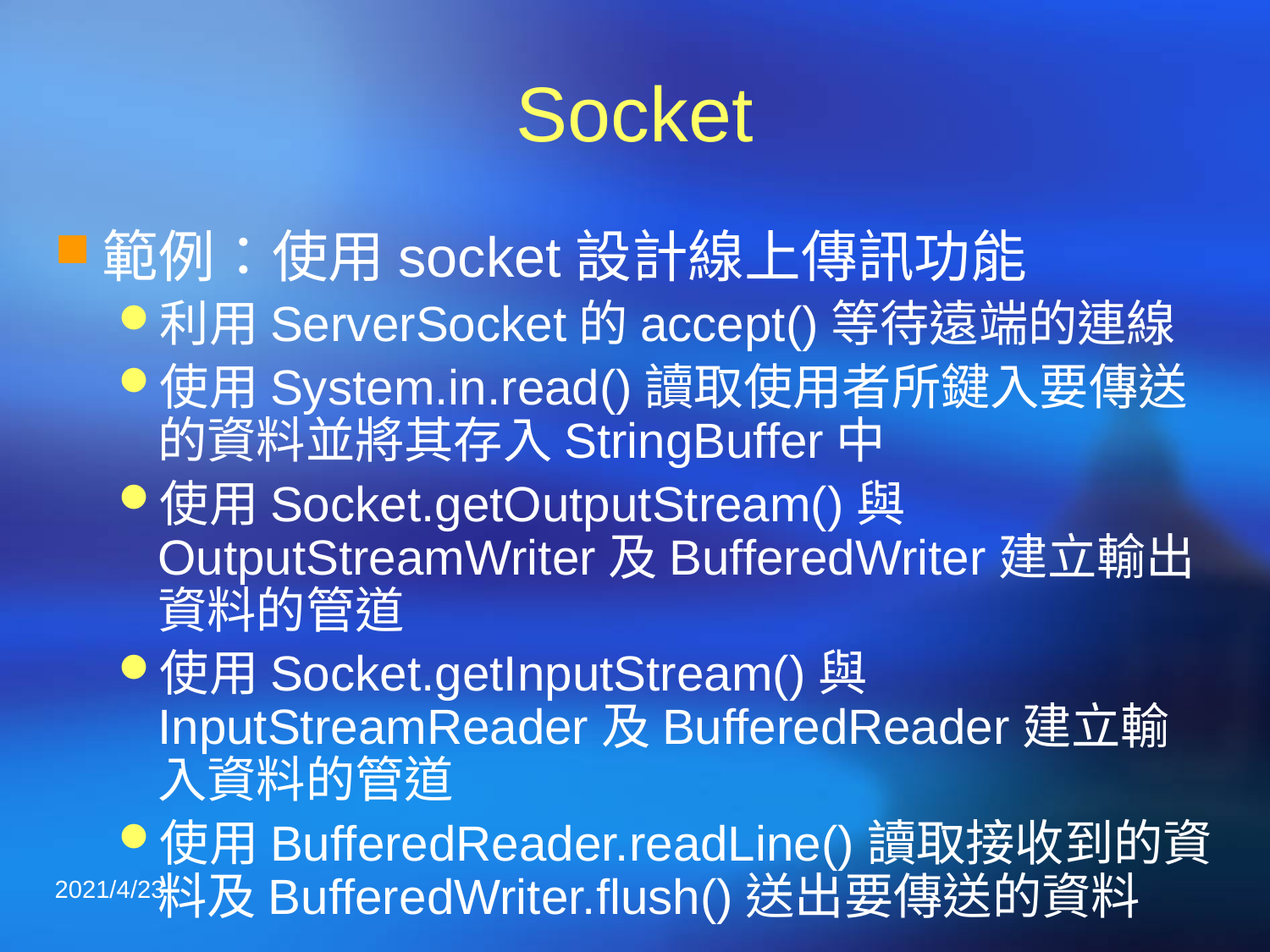

# Socket
範例：使用socket設計線上傳訊功能
利用ServerSocket的accept()等待遠端的連線
使用System.in.read()讀取使用者所鍵入要傳送的資料並將其存入StringBuffer中
使用Socket.getOutputStream()與OutputStreamWriter及BufferedWriter建立輸出資料的管道
使用Socket.getInputStream()與InputStreamReader及BufferedReader建立輸入資料的管道
使用BufferedReader.readLine()讀取接收到的資料及BufferedWriter.flush()送出要傳送的資料
2021/4/23